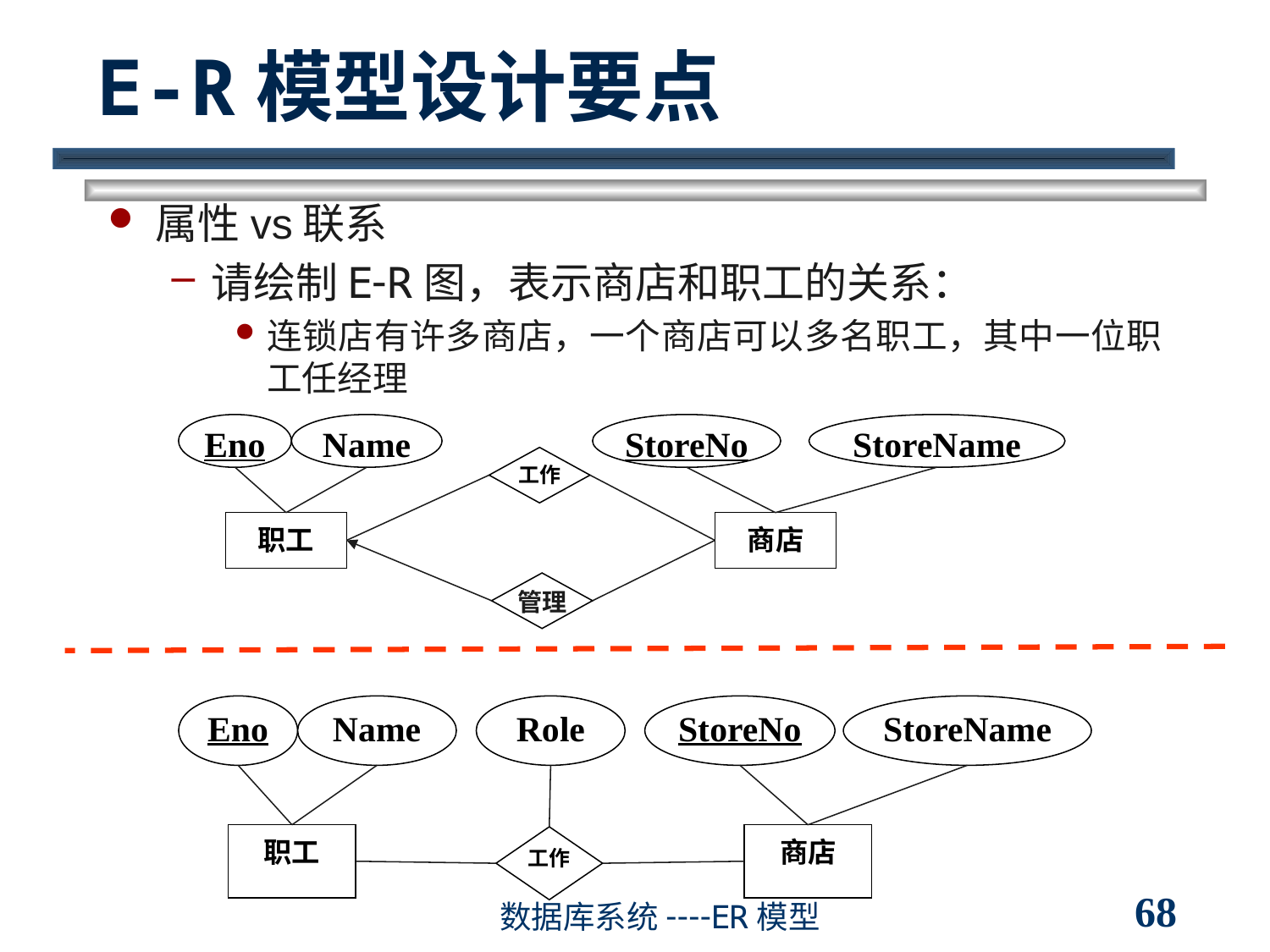

# E-R模型设计要点
属性vs联系
请绘制E-R图，表示商店和职工的关系：
连锁店有许多商店，一个商店可以多名职工，其中一位职工任经理

Eno
Name
StoreNo
StoreName
工作

职工
商店
管理

Eno
Name
Role
StoreNo
StoreName
职工
商店
工作

68
数据库系统----ER模型